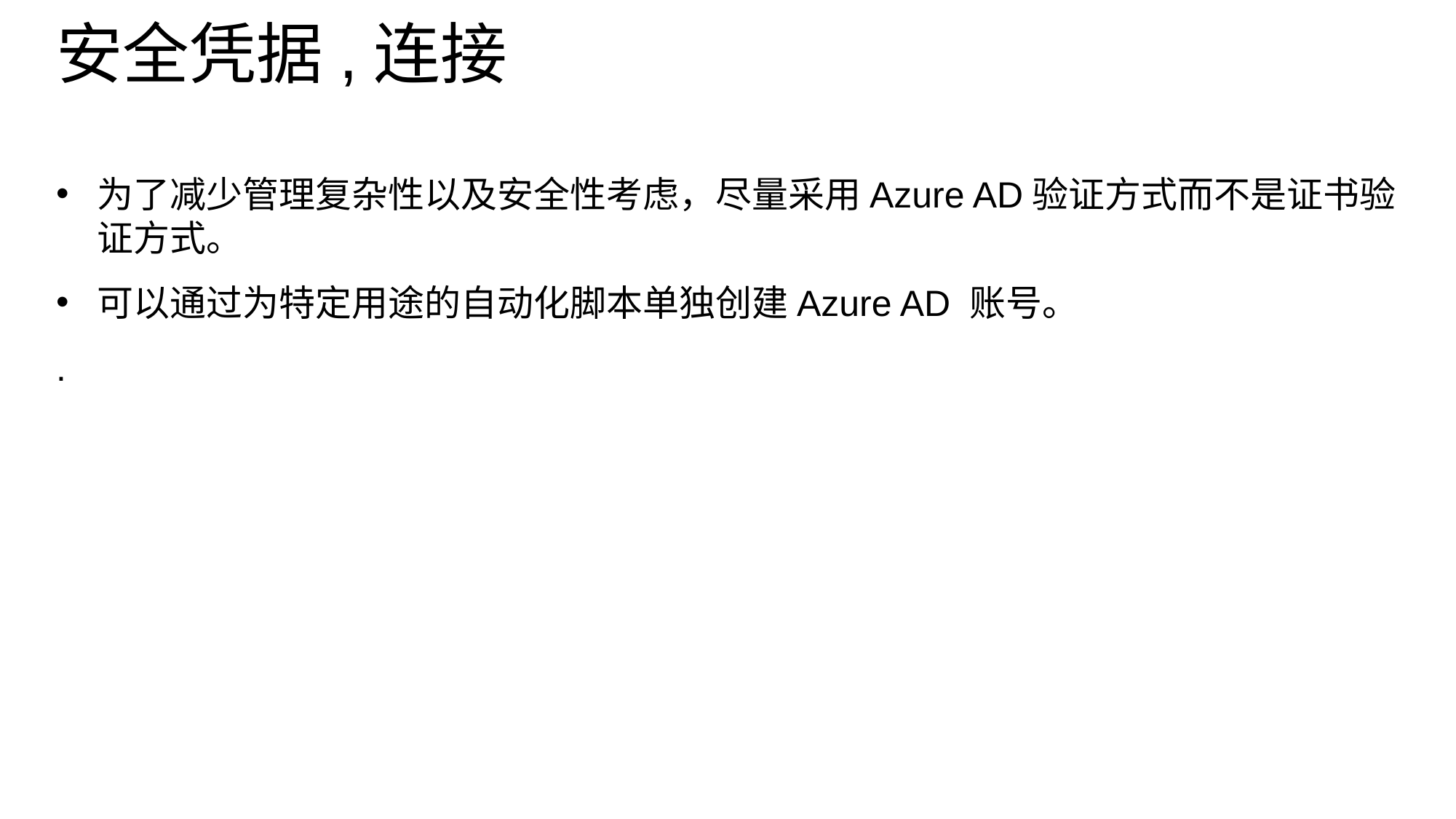

# 安全凭据,连接
为了减少管理复杂性以及安全性考虑，尽量采用Azure AD验证方式而不是证书验证方式。
可以通过为特定用途的自动化脚本单独创建Azure AD 账号。
.